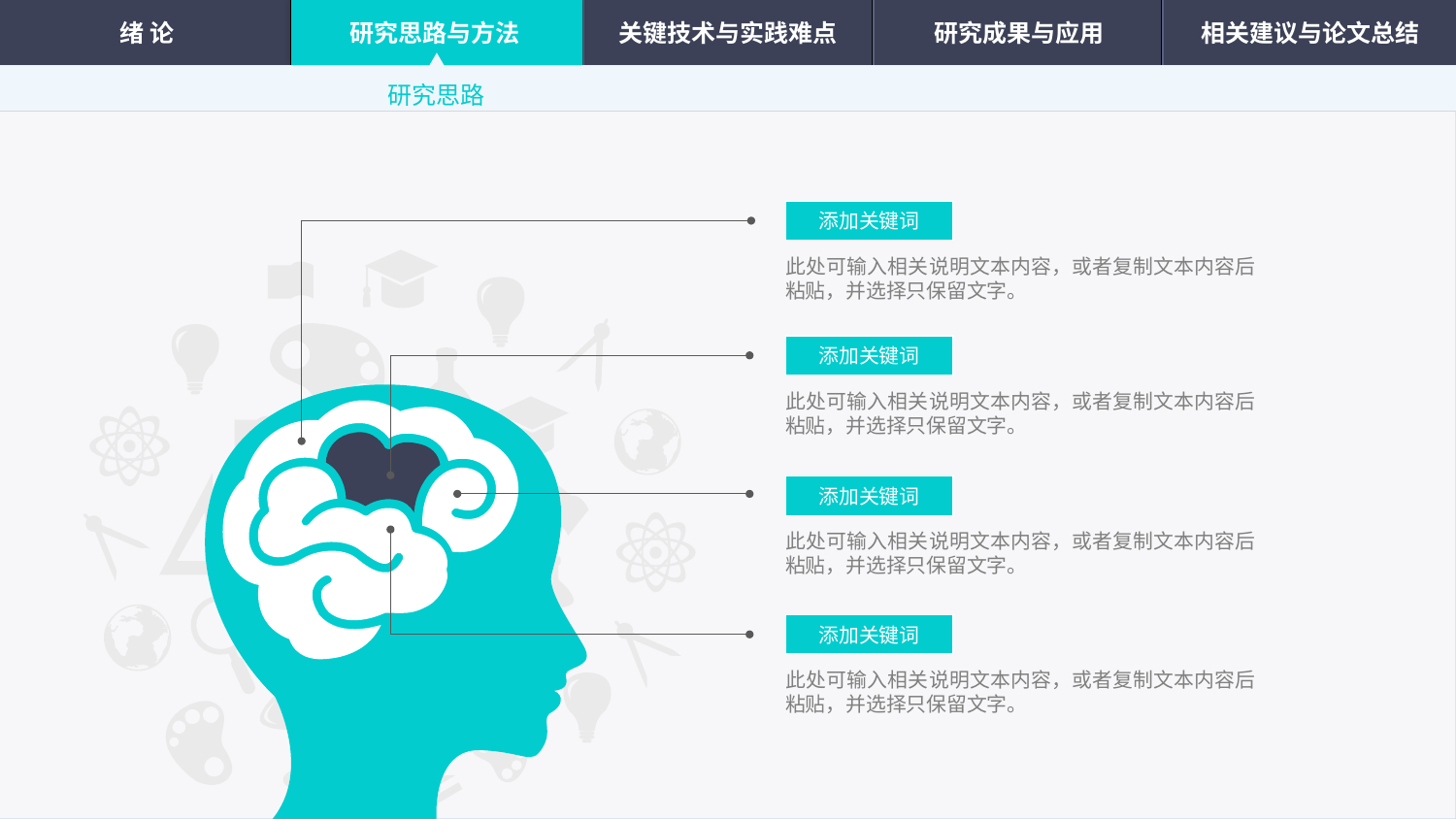

绪 论
研究思路与方法
关键技术与实践难点
研究成果与应用
相关建议与论文总结
研究思路
添加关键词

此处可输入相关说明文本内容，或者复制文本内容后粘贴，并选择只保留文字。
添加关键词

此处可输入相关说明文本内容，或者复制文本内容后粘贴，并选择只保留文字。
添加关键词

此处可输入相关说明文本内容，或者复制文本内容后粘贴，并选择只保留文字。

添加关键词
此处可输入相关说明文本内容，或者复制文本内容后粘贴，并选择只保留文字。